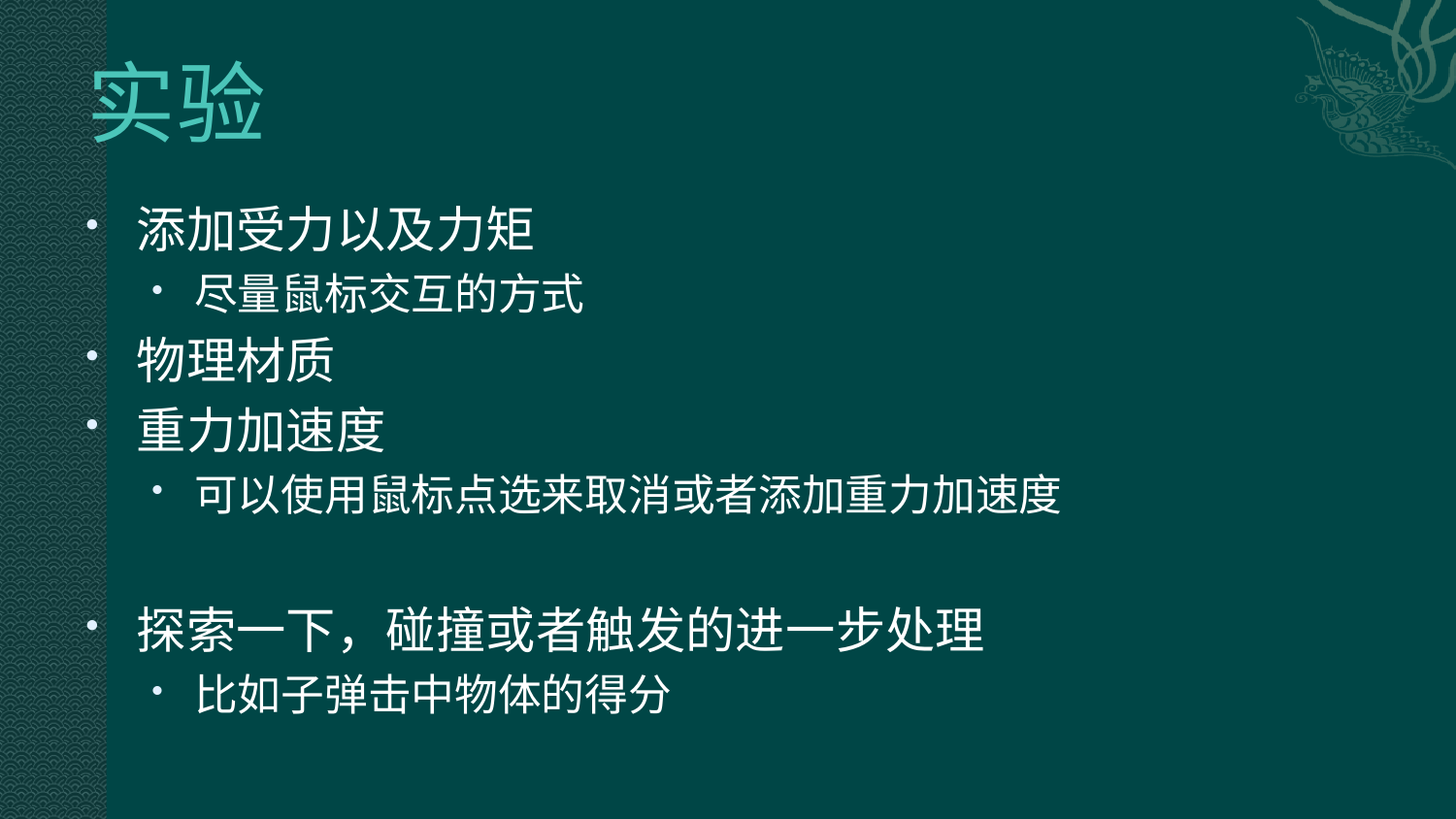

# 实验
添加受力以及力矩
尽量鼠标交互的方式
物理材质
重力加速度
可以使用鼠标点选来取消或者添加重力加速度

探索一下，碰撞或者触发的进一步处理
比如子弹击中物体的得分